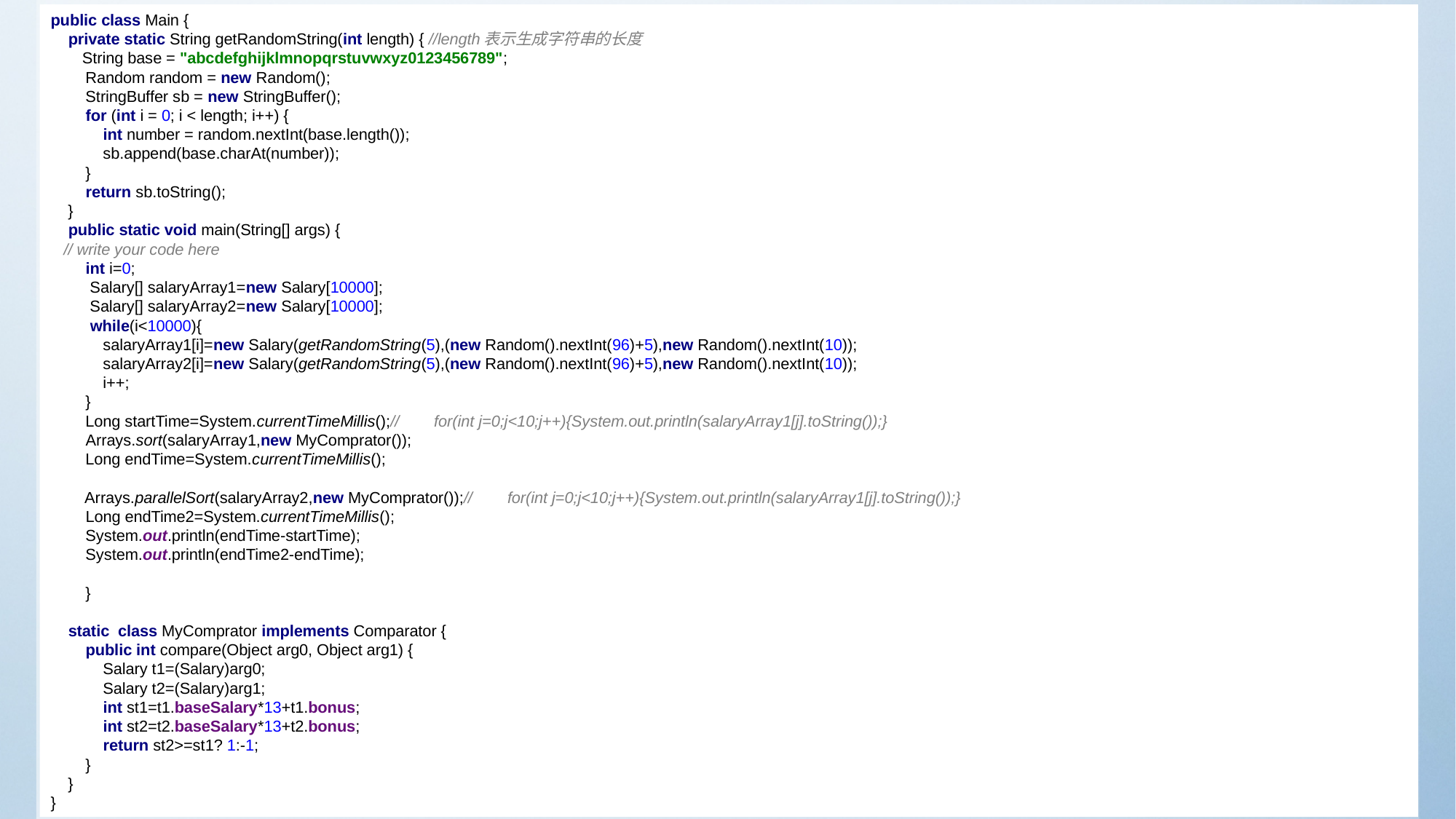

public class Main {
    private static String getRandomString(int length) { //length表示生成字符串的长度
        String base = "abcdefghijklmnopqrstuvwxyz0123456789";
        Random random = new Random();
        StringBuffer sb = new StringBuffer();
        for (int i = 0; i < length; i++) {
            int number = random.nextInt(base.length());
            sb.append(base.charAt(number));
        }
        return sb.toString();
    }
    public static void main(String[] args) {
   // write your code here
        int i=0;
         Salary[] salaryArray1=new Salary[10000];
         Salary[] salaryArray2=new Salary[10000];
         while(i<10000){
            salaryArray1[i]=new Salary(getRandomString(5),(new Random().nextInt(96)+5),new Random().nextInt(10));
            salaryArray2[i]=new Salary(getRandomString(5),(new Random().nextInt(96)+5),new Random().nextInt(10));
            i++;
        }
        Long startTime=System.currentTimeMillis();//        for(int j=0;j<10;j++){System.out.println(salaryArray1[j].toString());}
        Arrays.sort(salaryArray1,new MyComprator());
        Long endTime=System.currentTimeMillis();
        Arrays.parallelSort(salaryArray2,new MyComprator());//        for(int j=0;j<10;j++){System.out.println(salaryArray1[j].toString());}
        Long endTime2=System.currentTimeMillis();
        System.out.println(endTime-startTime);
        System.out.println(endTime2-endTime);
        }
    static  class MyComprator implements Comparator {
        public int compare(Object arg0, Object arg1) {
            Salary t1=(Salary)arg0;
            Salary t2=(Salary)arg1;
            int st1=t1.baseSalary*13+t1.bonus;
            int st2=t2.baseSalary*13+t2.bonus;
            return st2>=st1? 1:-1;
        }
    }
}